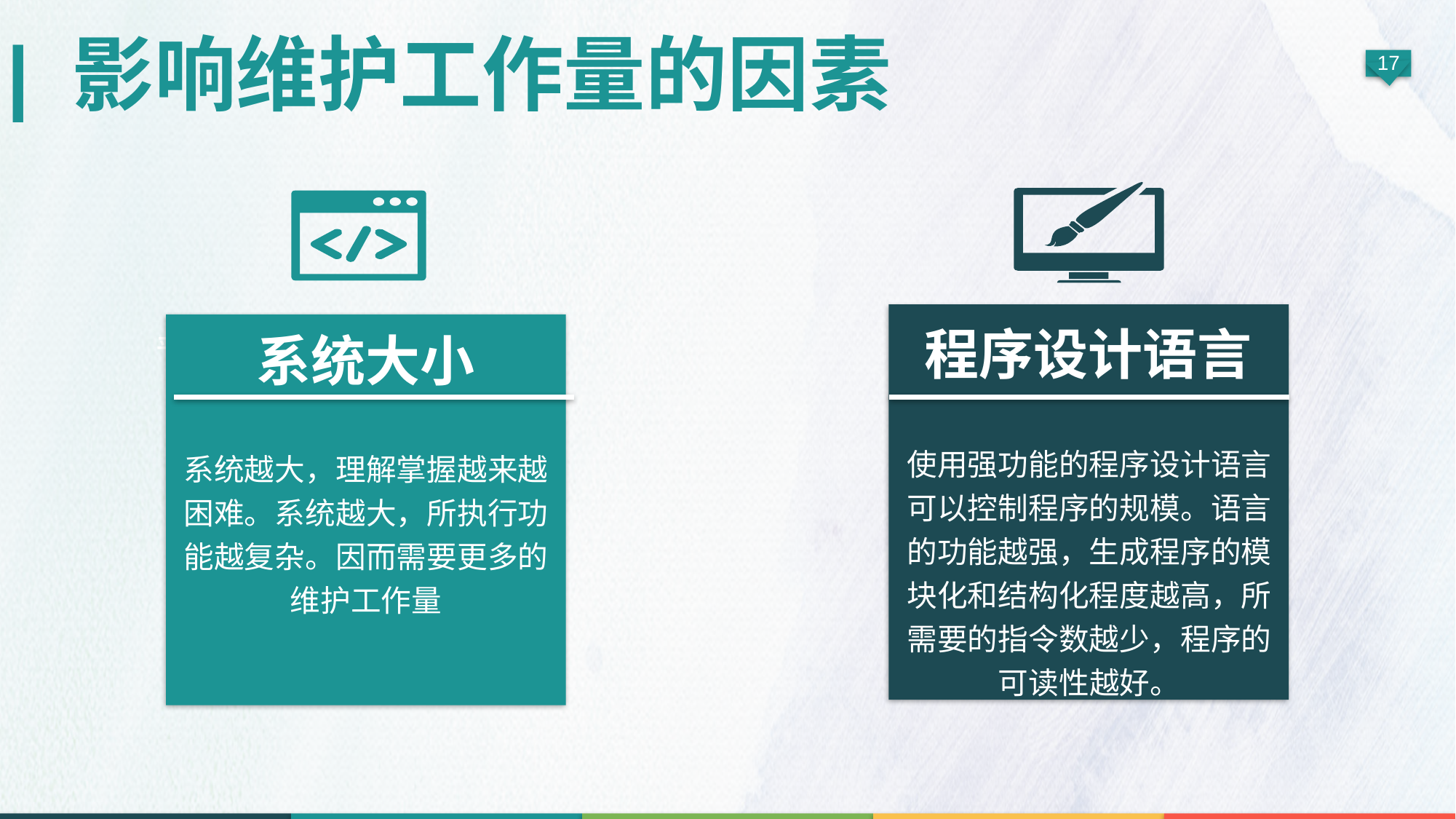

| 影响维护工作量的因素

程序设计语言
系统大小
平面设计
使用强功能的程序设计语言可以控制程序的规模。语言的功能越强，生成程序的模块化和结构化程度越高，所需要的指令数越少，程序的可读性越好。
系统越大，理解掌握越来越困难。系统越大，所执行功能越复杂。因而需要更多的维护工作量